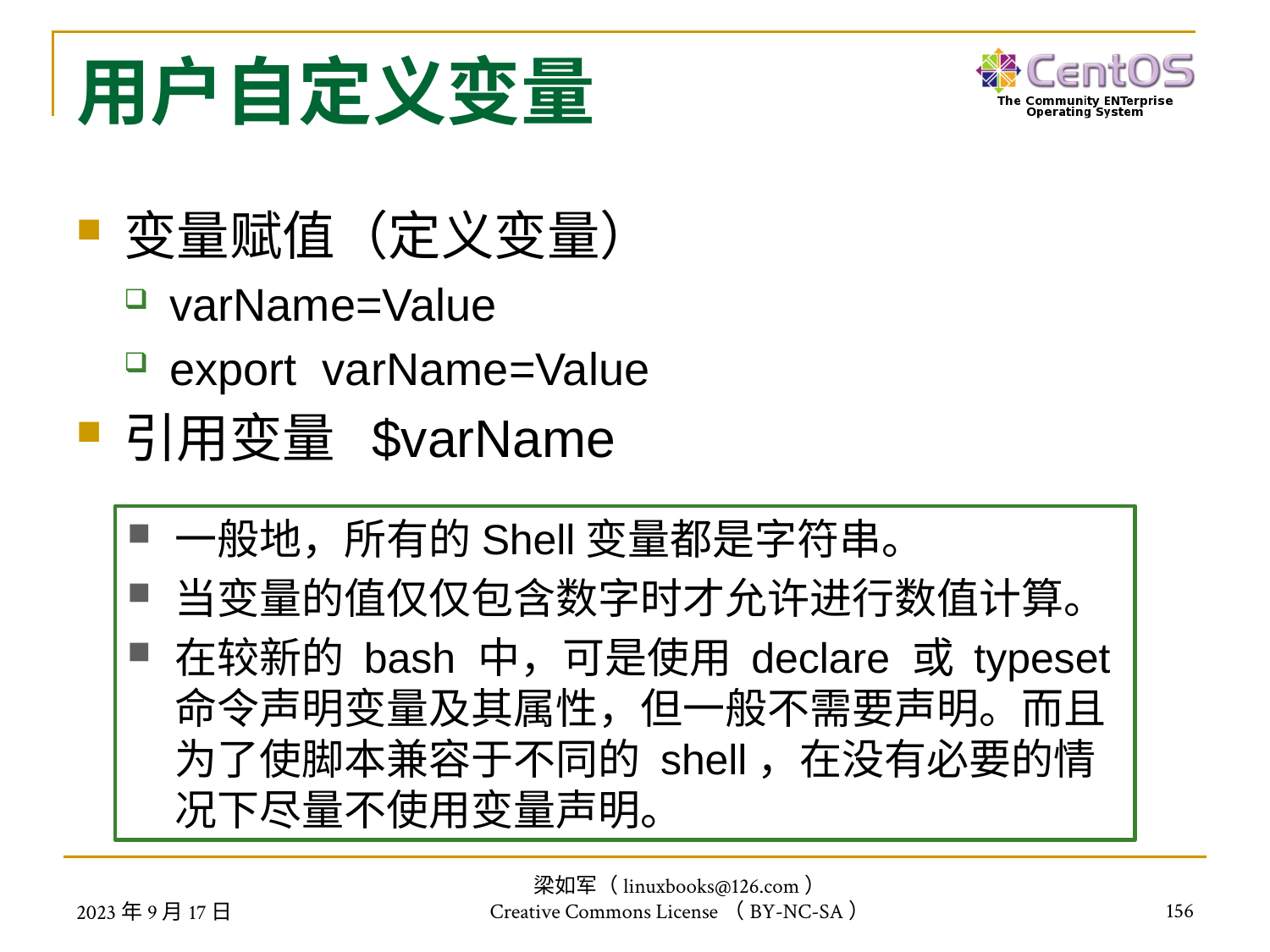

# 用户自定义变量
变量赋值（定义变量）
varName=Value
export  varName=Value
引用变量  $varName
一般地，所有的Shell变量都是字符串。
当变量的值仅仅包含数字时才允许进行数值计算。
在较新的 bash 中，可是使用 declare 或 typeset 命令声明变量及其属性，但一般不需要声明。而且为了使脚本兼容于不同的 shell，在没有必要的情况下尽量不使用变量声明。
梁如军（linuxbooks@126.com）
Creative Commons License（BY-NC-SA）
2023年9月17日
156